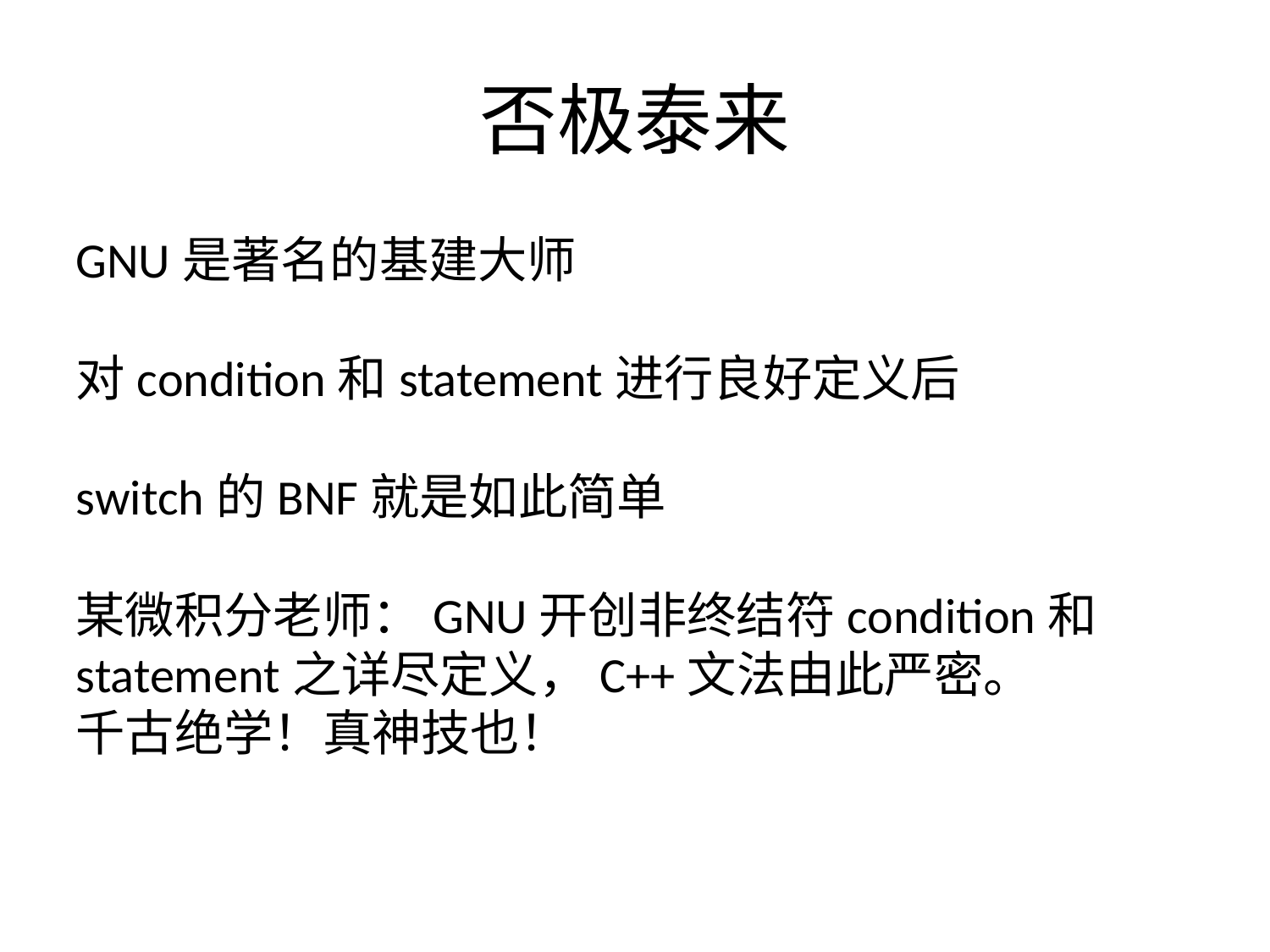

否极泰来
GNU是著名的基建大师

对condition和statement进行良好定义后

switch的BNF就是如此简单

某微积分老师：GNU开创非终结符condition和statement之详尽定义，C++文法由此严密。
千古绝学！真神技也！